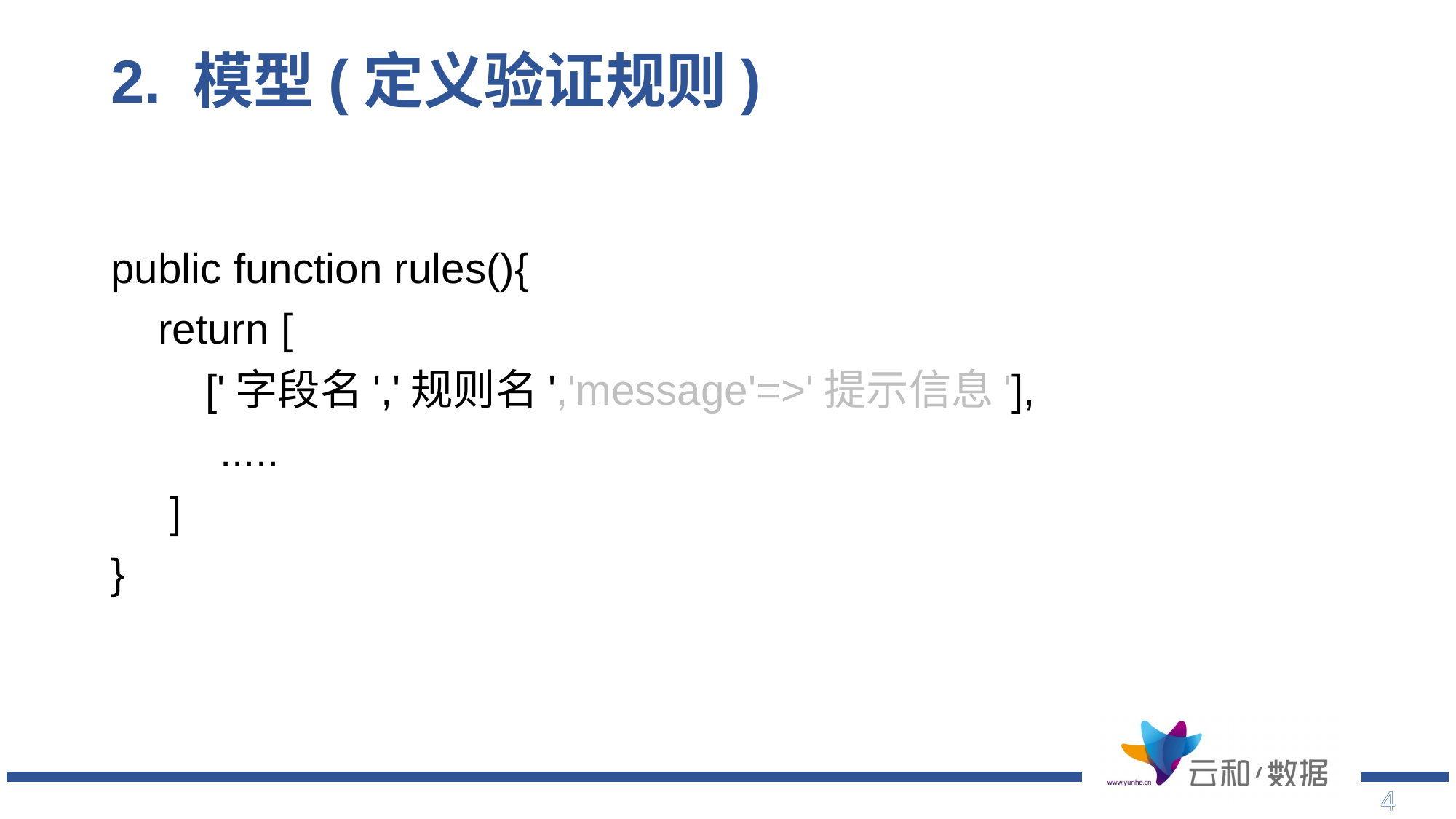

# 2. 模型(定义验证规则)

public function rules(){
    return [
        ['字段名','规则名','message'=>'提示信息'],
	.....
     ]
}